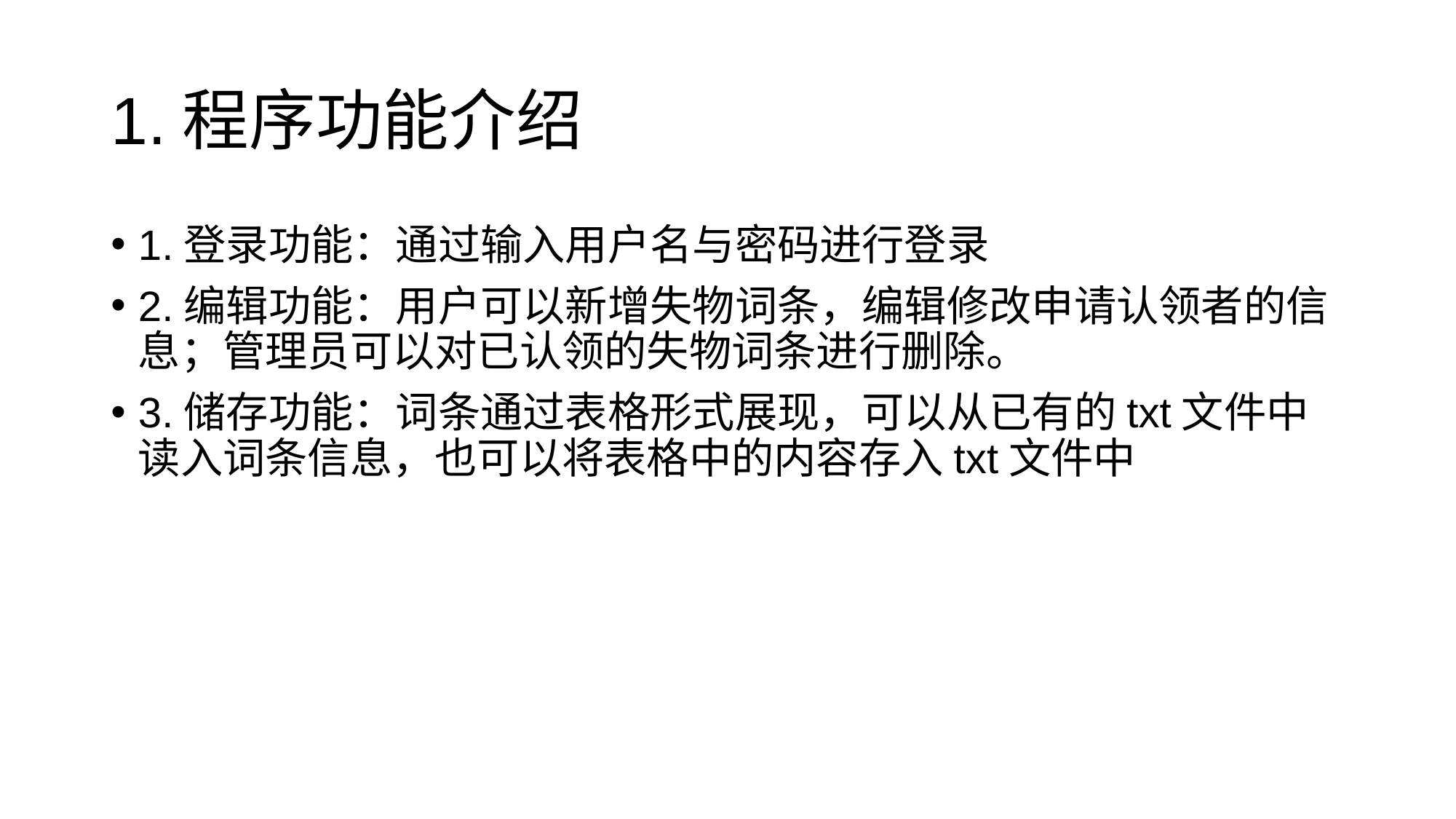

# 1.程序功能介绍
1.登录功能：通过输入用户名与密码进行登录
2.编辑功能：用户可以新增失物词条，编辑修改申请认领者的信息；管理员可以对已认领的失物词条进行删除。
3.储存功能：词条通过表格形式展现，可以从已有的txt文件中读入词条信息，也可以将表格中的内容存入txt文件中